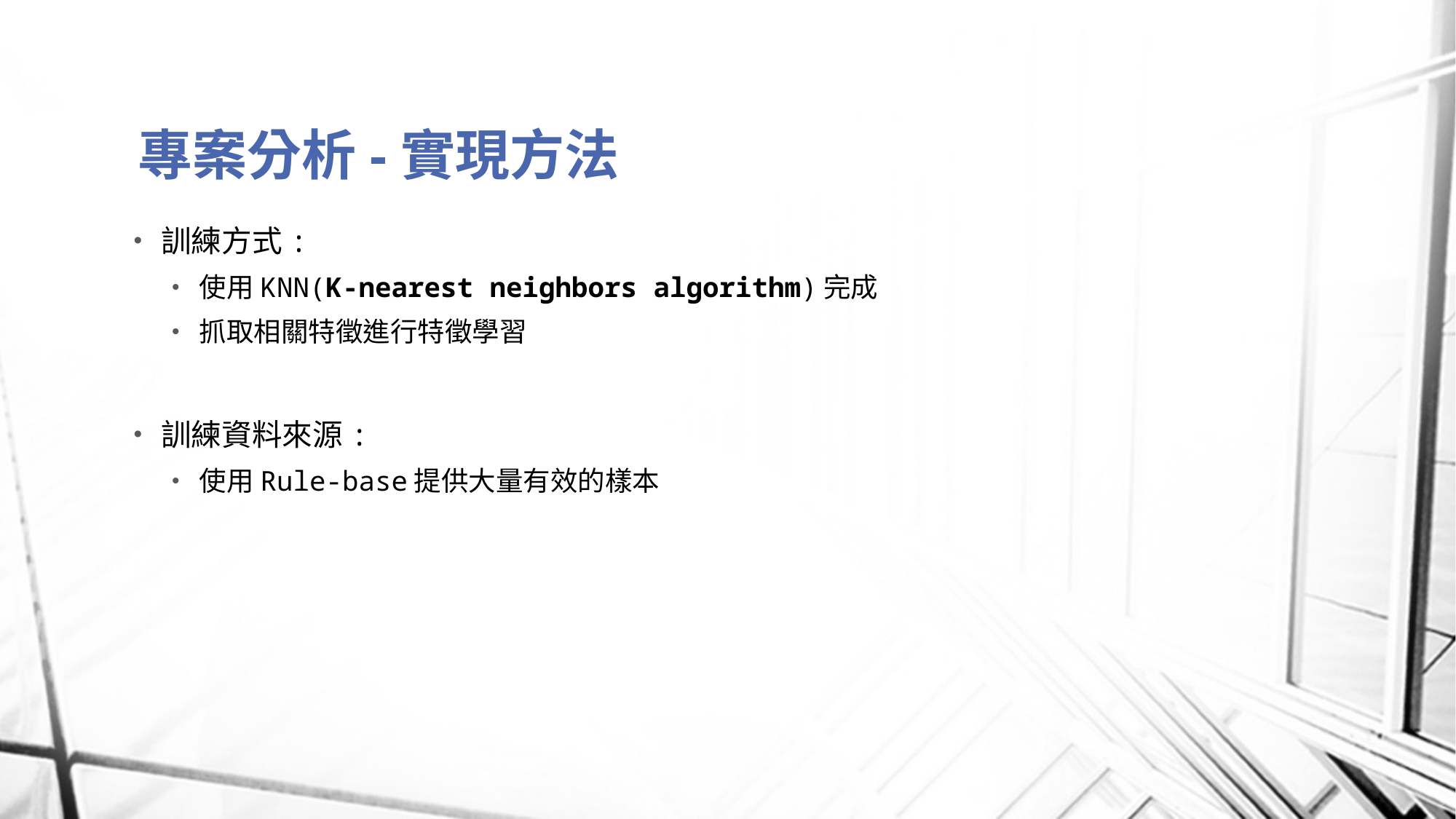

# 專案分析-實現方法
訓練方式:
使用KNN(K-nearest neighbors algorithm)完成
抓取相關特徵進行特徵學習

訓練資料來源:
使用Rule-base提供大量有效的樣本